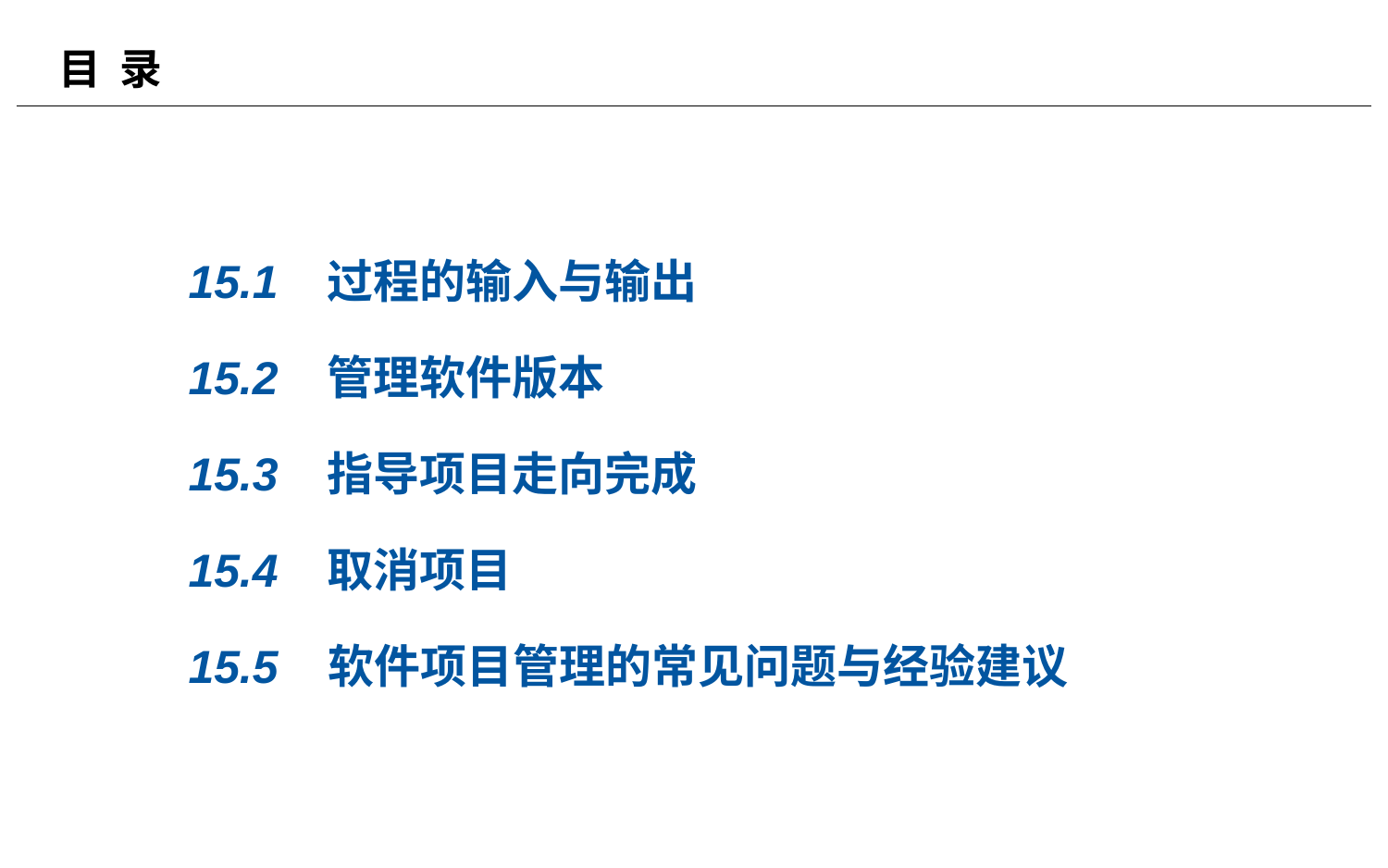

# 目  录
15.1	过程的输入与输出
15.2	管理软件版本
15.3	指导项目走向完成
15.4	取消项目
15.5   软件项目管理的常见问题与经验建议